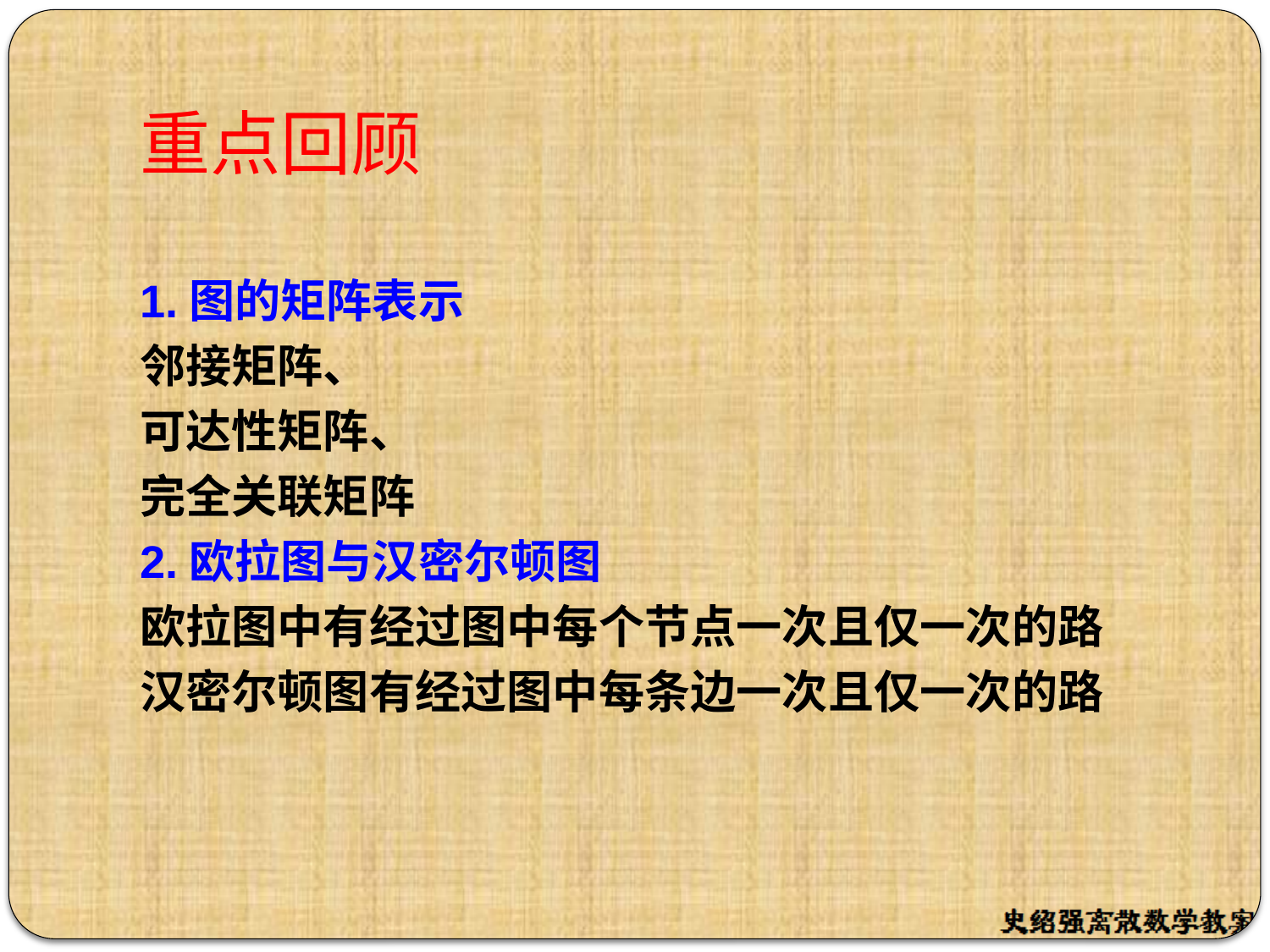

# 重点回顾

1.图的矩阵表示
邻接矩阵、
可达性矩阵、
完全关联矩阵
2.欧拉图与汉密尔顿图
欧拉图中有经过图中每个节点一次且仅一次的路
汉密尔顿图有经过图中每条边一次且仅一次的路